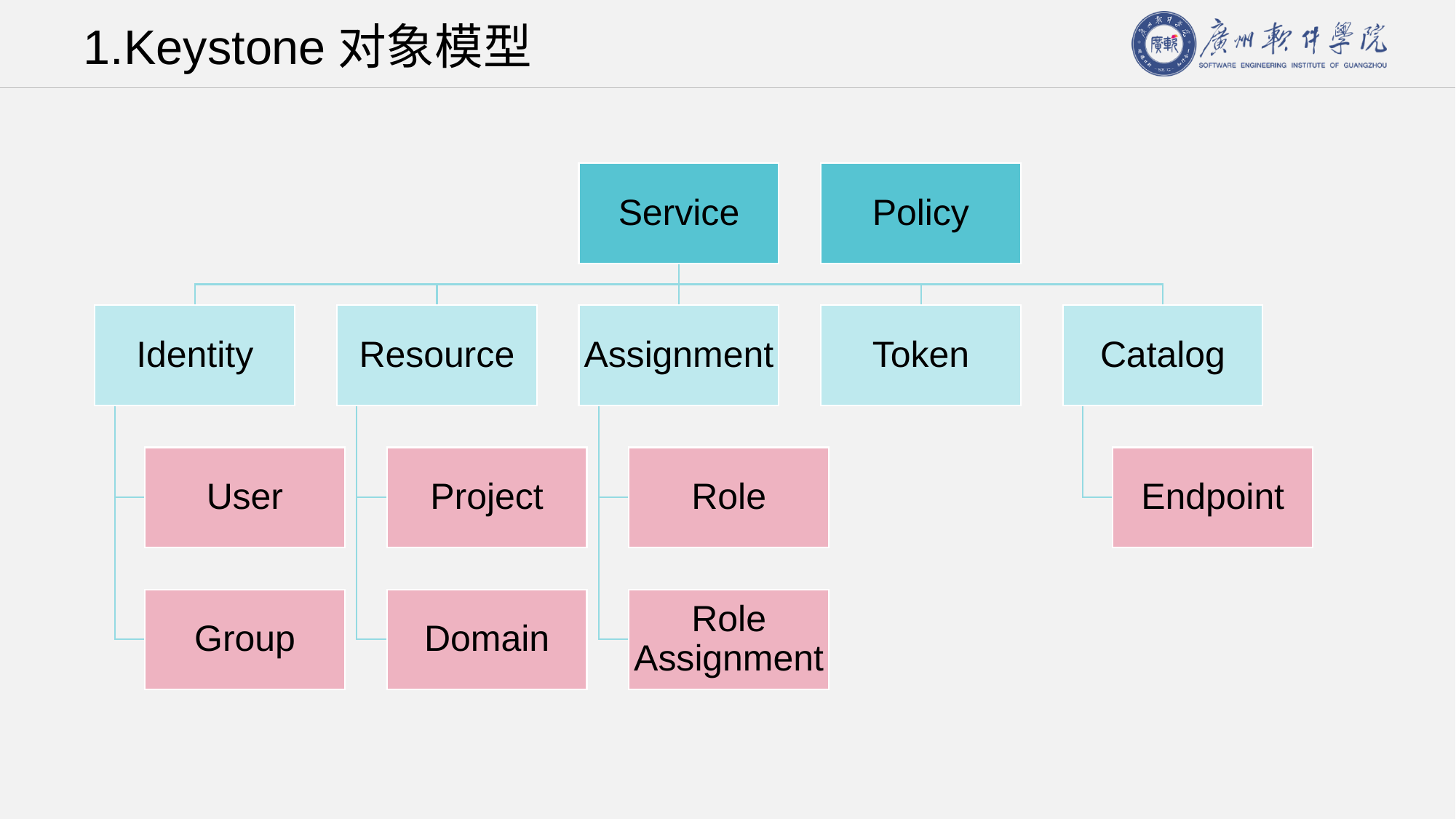

# 1.Keystone对象模型
Service
Identity
User
Group
Resource
Project
Domain
Assignment
Role
Role Assignment
Token
Catalog
Endpoint
Policy